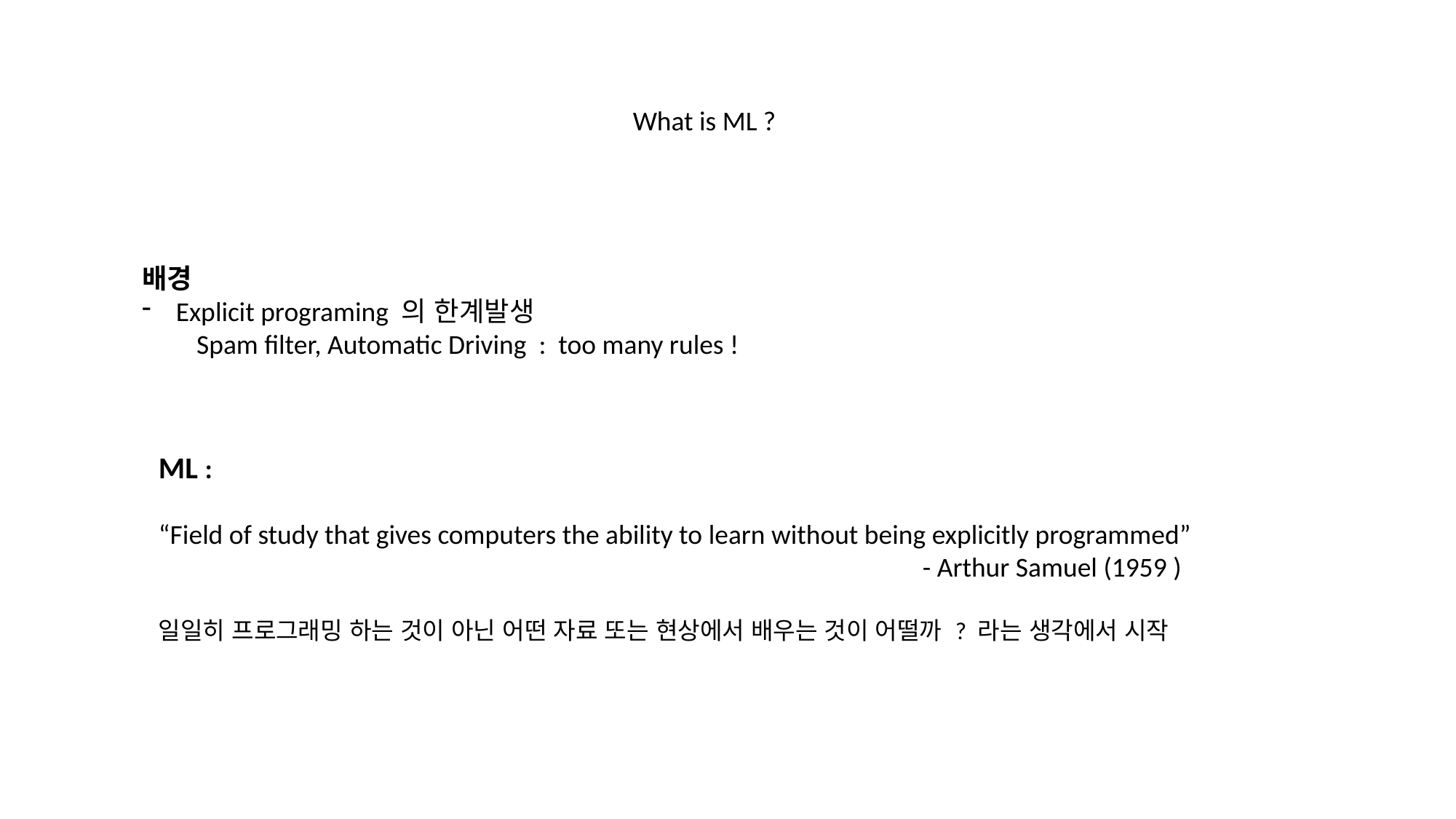

What is ML ?
배경
Explicit programing 의 한계발생
Spam filter, Automatic Driving  :  too many rules !
ML :

“Field of study that gives computers the ability to learn without being explicitly programmed”
							- Arthur Samuel (1959 )

일일히 프로그래밍 하는 것이 아닌 어떤 자료 또는 현상에서 배우는 것이 어떨까 ? 라는 생각에서 시작